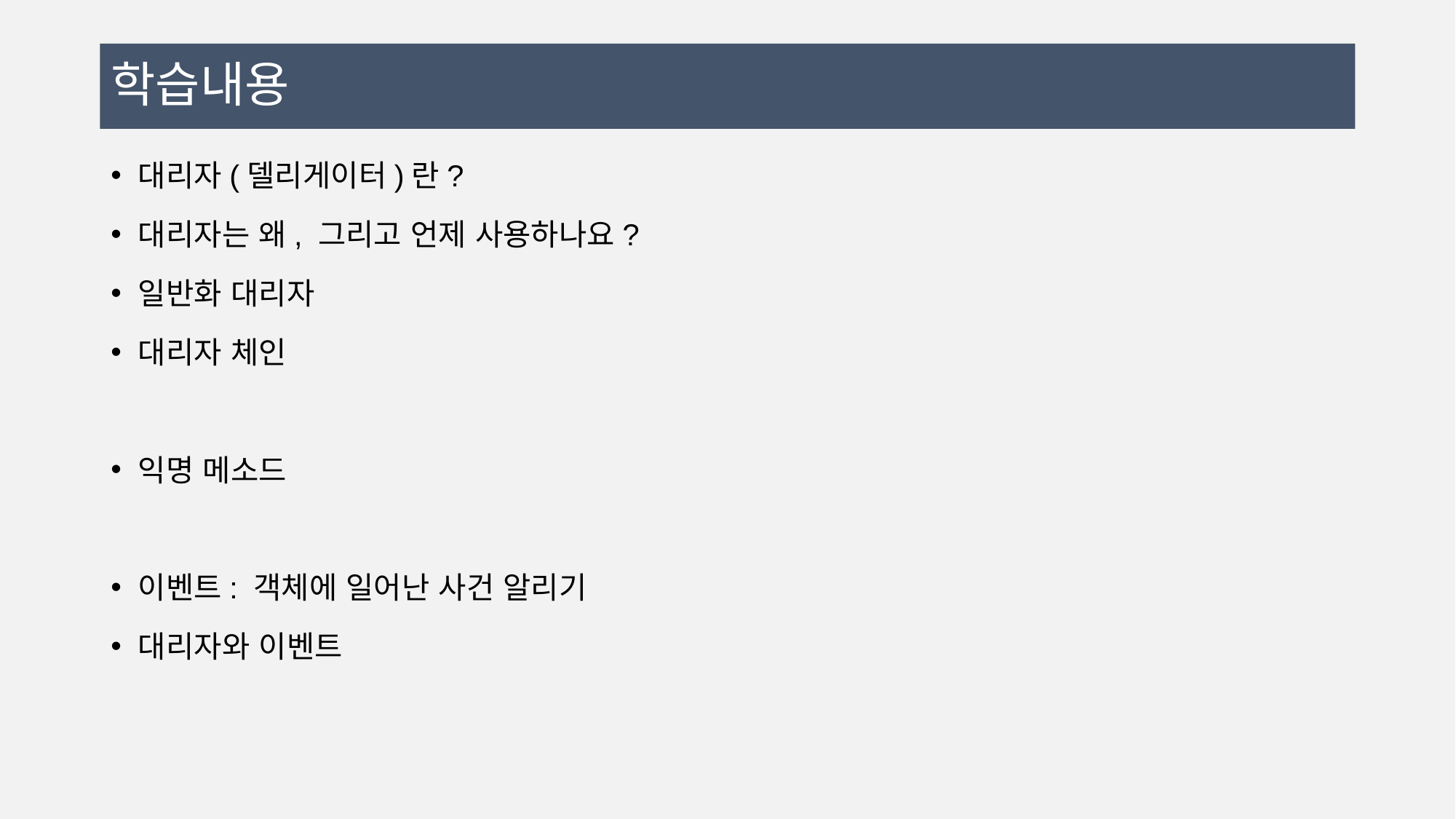

# 학습내용
대리자(델리게이터)란?
대리자는 왜, 그리고 언제 사용하나요?
일반화 대리자
대리자 체인

익명 메소드

이벤트: 객체에 일어난 사건 알리기
대리자와 이벤트